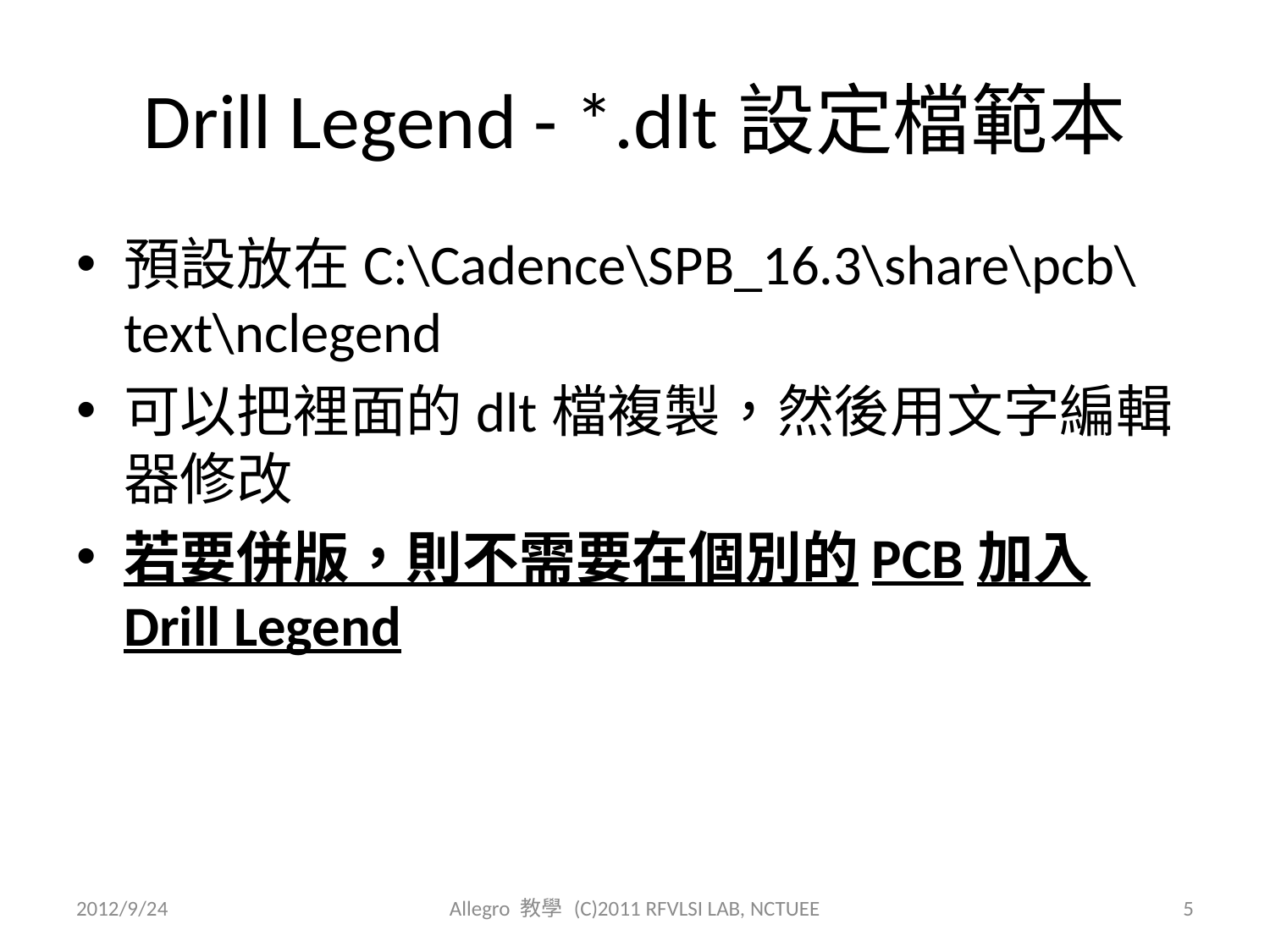

# Drill Legend - *.dlt設定檔範本
預設放在C:\Cadence\SPB_16.3\share\pcb\text\nclegend
可以把裡面的dlt檔複製，然後用文字編輯器修改
若要併版，則不需要在個別的PCB加入Drill Legend
2012/9/24
Allegro 教學 (C)2011 RFVLSI LAB, NCTUEE
5